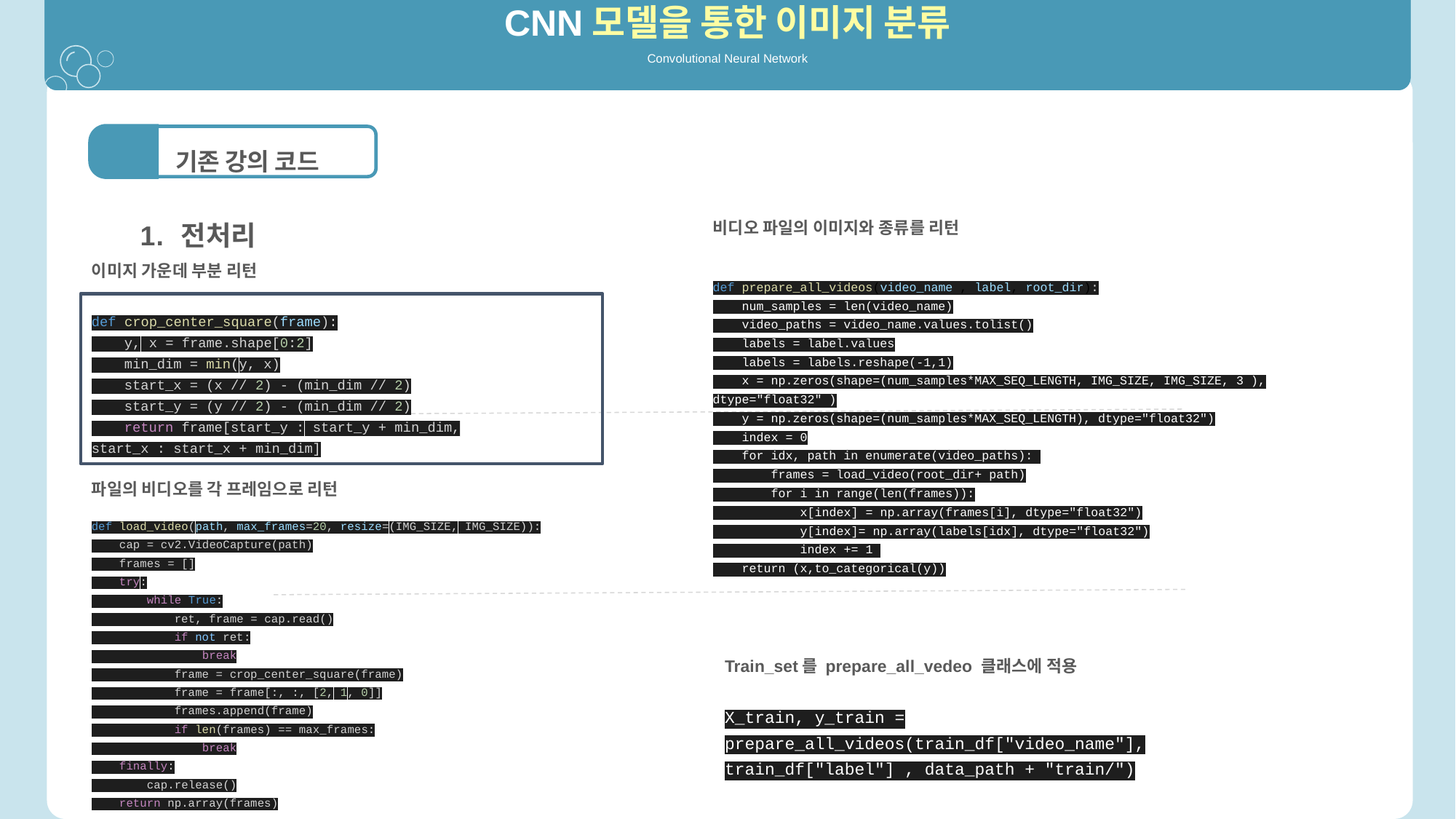

PPT PRESENTATION
Enjoy your stylish business and campus life with BIZCAM

CNN모델을 통한 이미지 분류
Convolutional Neural Network

기존 강의 코드

비디오 파일의 이미지와 종류를 리턴

def prepare_all_videos(video_name , label, root_dir):
    num_samples = len(video_name)
    video_paths = video_name.values.tolist()
    labels = label.values
    labels = labels.reshape(-1,1)
    x = np.zeros(shape=(num_samples*MAX_SEQ_LENGTH, IMG_SIZE, IMG_SIZE, 3 ), dtype="float32" )
    y = np.zeros(shape=(num_samples*MAX_SEQ_LENGTH), dtype="float32")
    index = 0
    for idx, path in enumerate(video_paths):
        frames = load_video(root_dir+ path)
        for i in range(len(frames)):
            x[index] = np.array(frames[i], dtype="float32")
            y[index]= np.array(labels[idx], dtype="float32")
            index += 1
    return (x,to_categorical(y))
전처리

이미지 가운데 부분 리턴

def crop_center_square(frame):
    y, x = frame.shape[0:2]
    min_dim = min(y, x)
    start_x = (x // 2) - (min_dim // 2)
    start_y = (y // 2) - (min_dim // 2)
    return frame[start_y : start_y + min_dim, start_x : start_x + min_dim]

파일의 비디오를 각 프레임으로 리턴

def load_video(path, max_frames=20, resize=(IMG_SIZE, IMG_SIZE)):
    cap = cv2.VideoCapture(path)
    frames = []
    try:
        while True:
            ret, frame = cap.read()
            if not ret:
                break
            frame = crop_center_square(frame)
            frame = frame[:, :, [2, 1, 0]]
            frames.append(frame)
            if len(frames) == max_frames:
                break
    finally:
        cap.release()
    return np.array(frames)

Train_set를 prepare_all_vedeo 클래스에 적용

X_train, y_train = prepare_all_videos(train_df["video_name"], train_df["label"] , data_path + "train/")